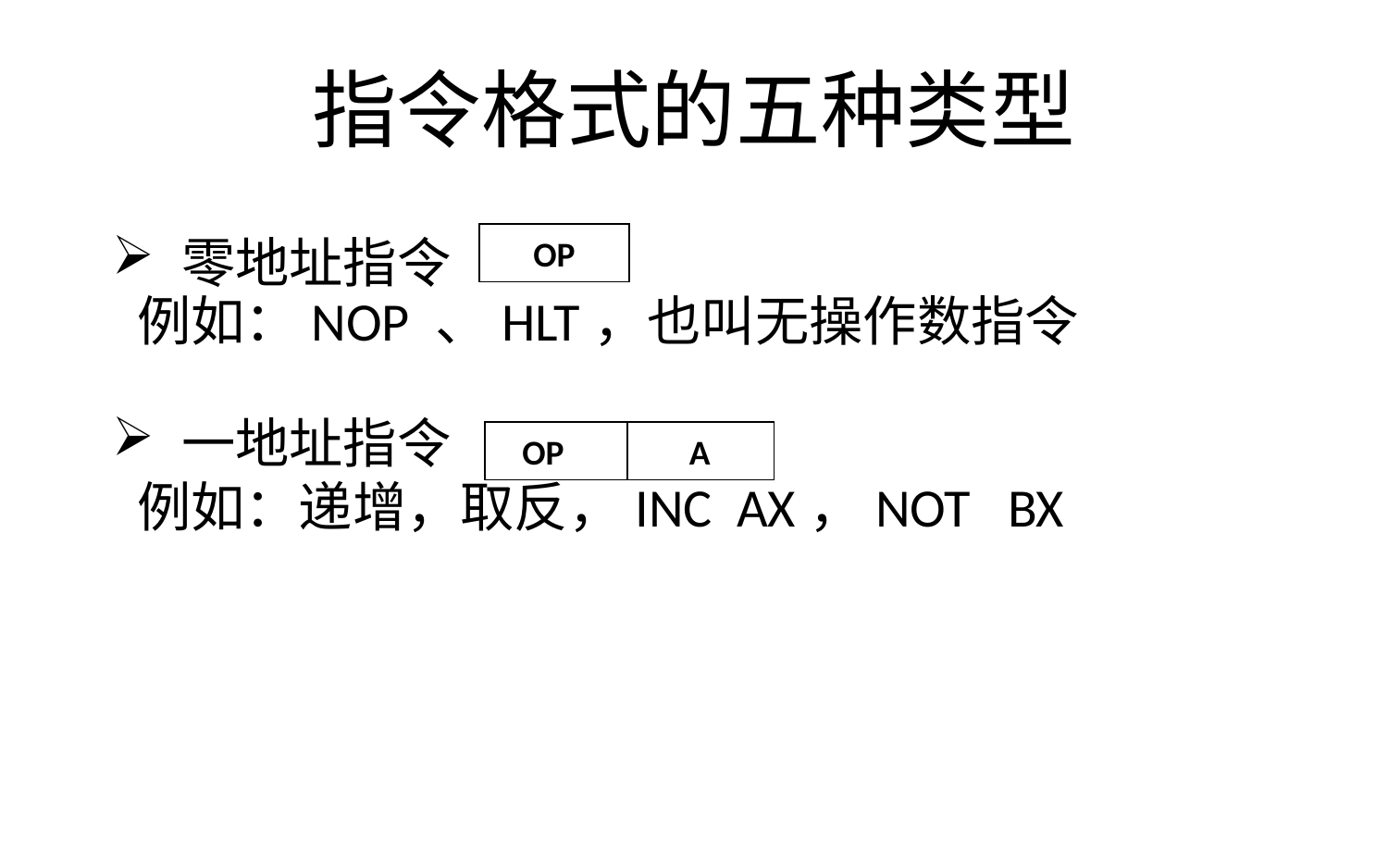

# 指令格式的五种类型
零地址指令
 例如：NOP 、HLT，也叫无操作数指令

一地址指令
 例如：递增，取反，INC  AX，NOT   BX
OP
   OP                A